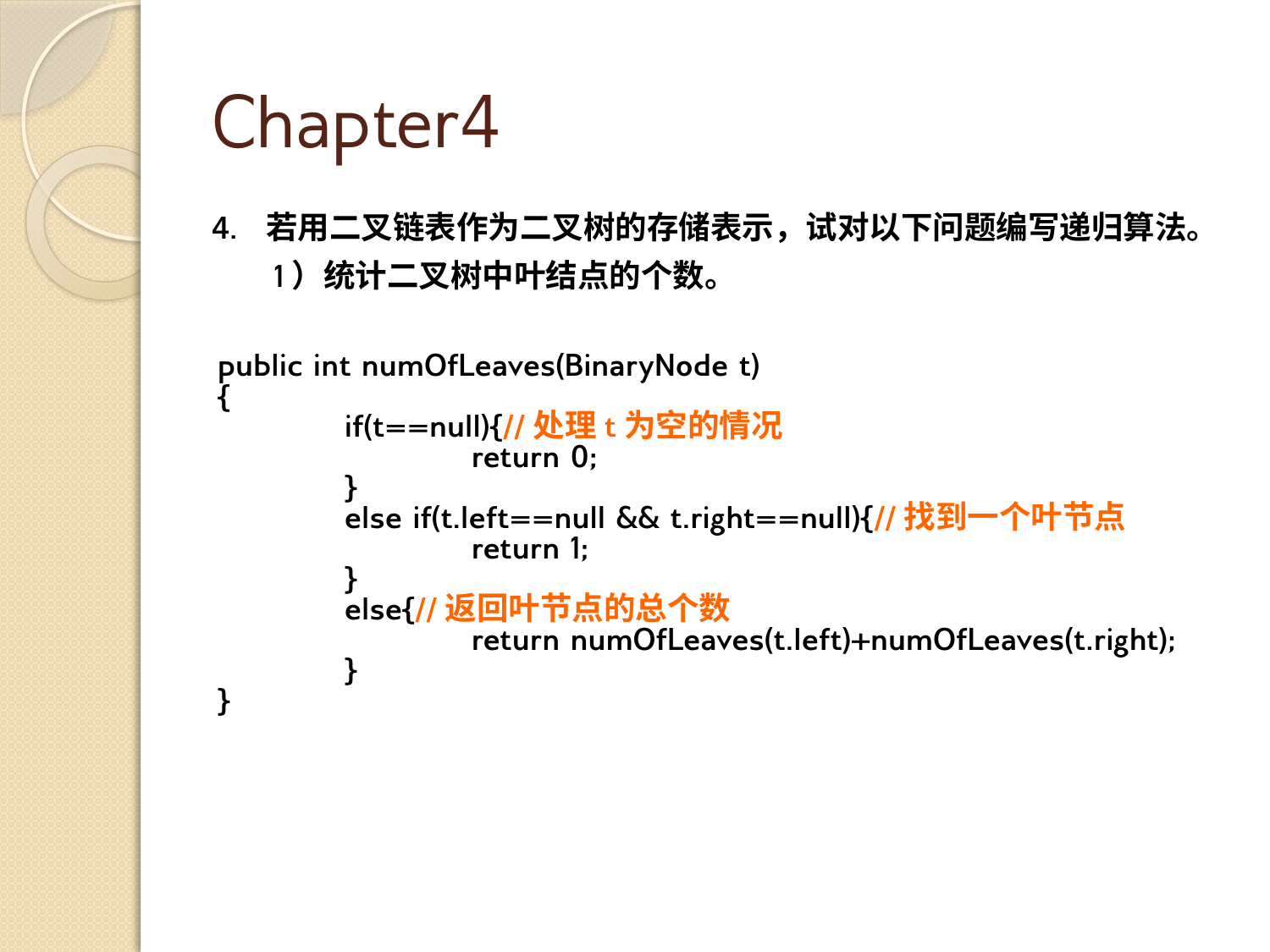

# Chapter4
4.  若用二叉链表作为二叉树的存储表示，试对以下问题编写递归算法。
      1）统计二叉树中叶结点的个数。

public int numOfLeaves(BinaryNode t)
{
	if(t==null){//处理t为空的情况
		return 0;
	}
	else if(t.left==null && t.right==null){//找到一个叶节点
		return 1;
	}
	else{//返回叶节点的总个数
		return numOfLeaves(t.left)+numOfLeaves(t.right);
	}
}